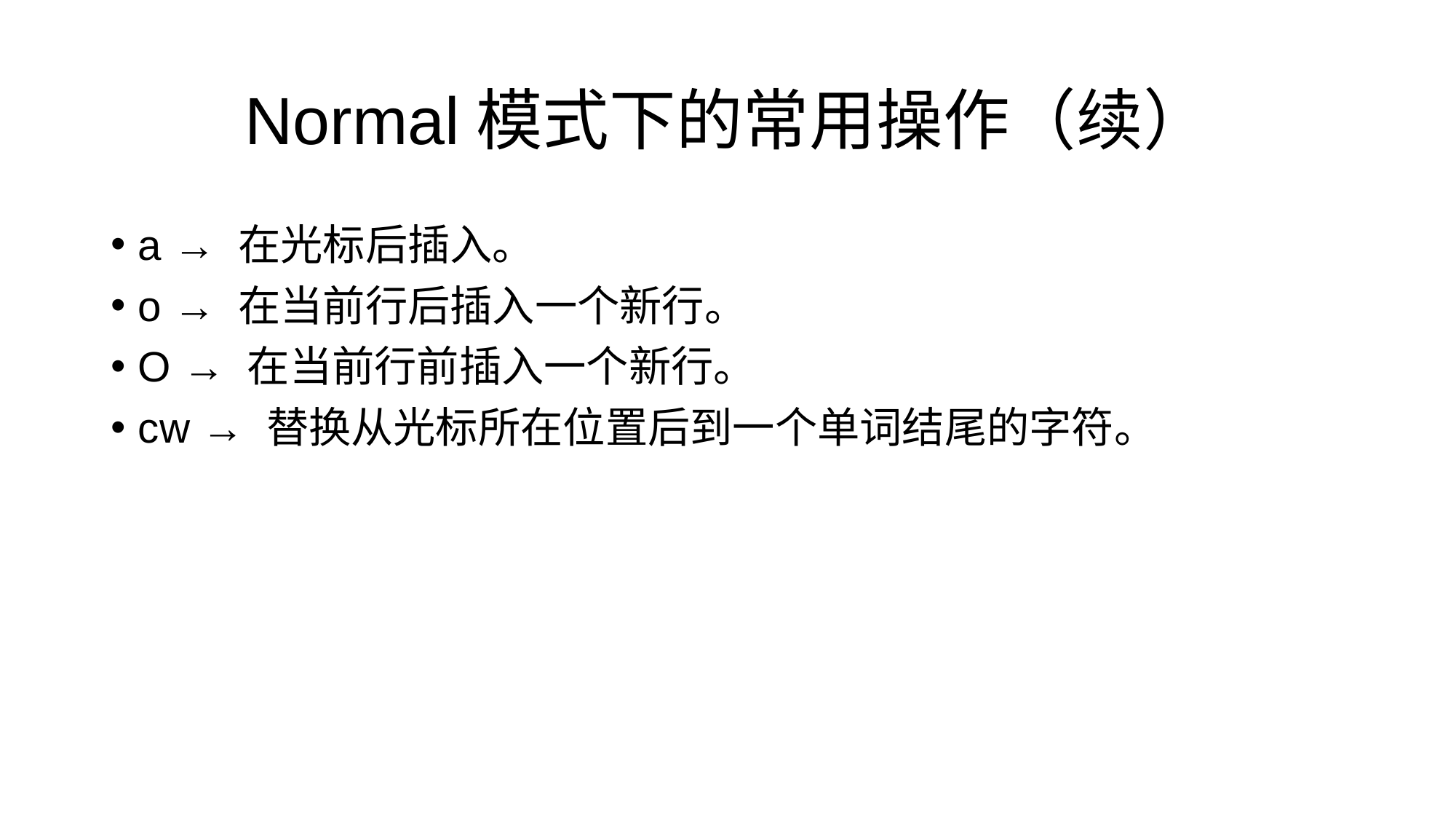

# Normal模式下的常用操作（续）
a → 在光标后插入。
o → 在当前行后插入一个新行。
O → 在当前行前插入一个新行。
cw → 替换从光标所在位置后到一个单词结尾的字符。